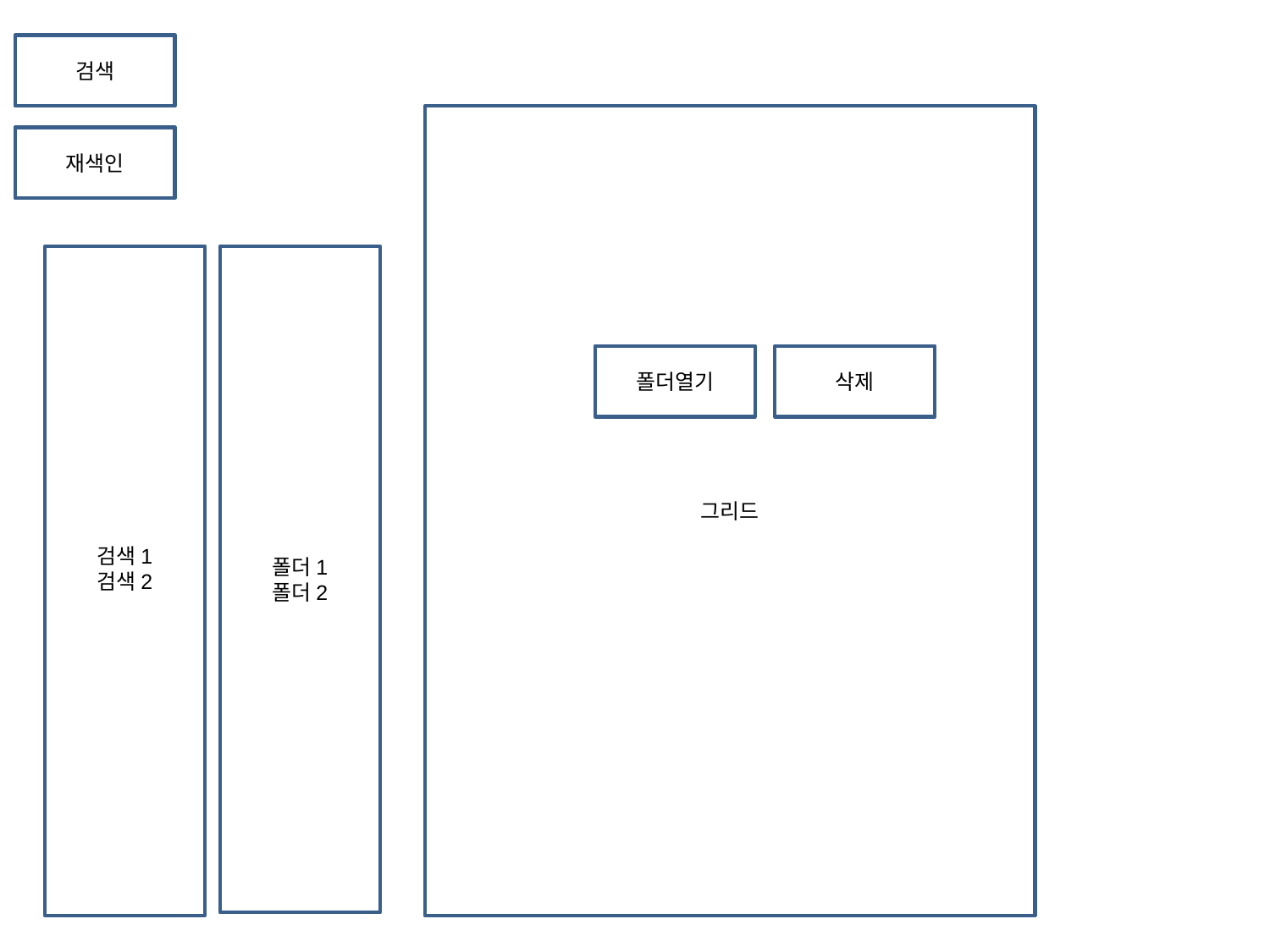

검색
그리드
재색인
검색1
검색2

폴더1
폴더2
폴더열기
삭제